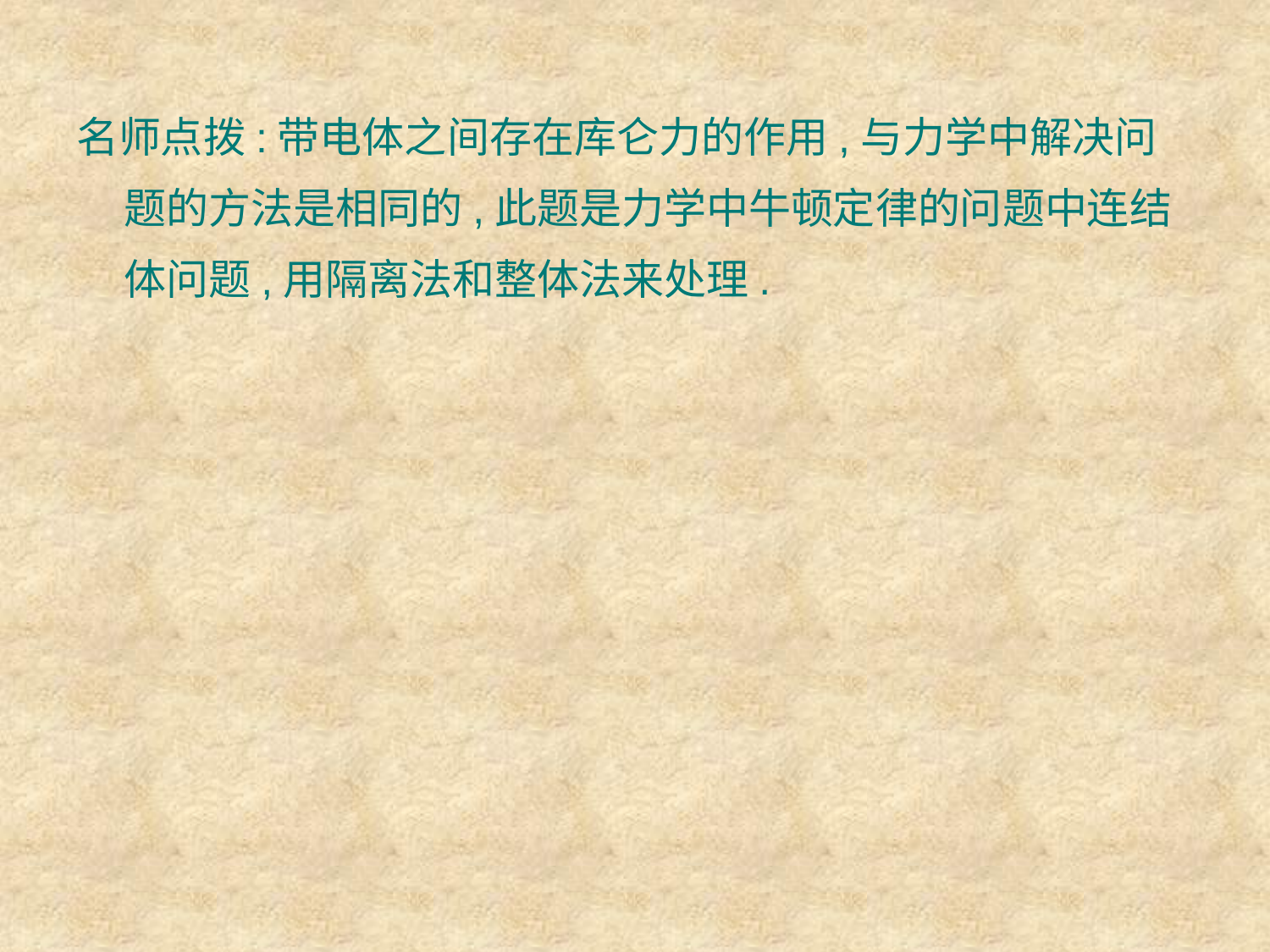

名师点拨:带电体之间存在库仑力的作用,与力学中解决问题的方法是相同的,此题是力学中牛顿定律的问题中连结体问题,用隔离法和整体法来处理.